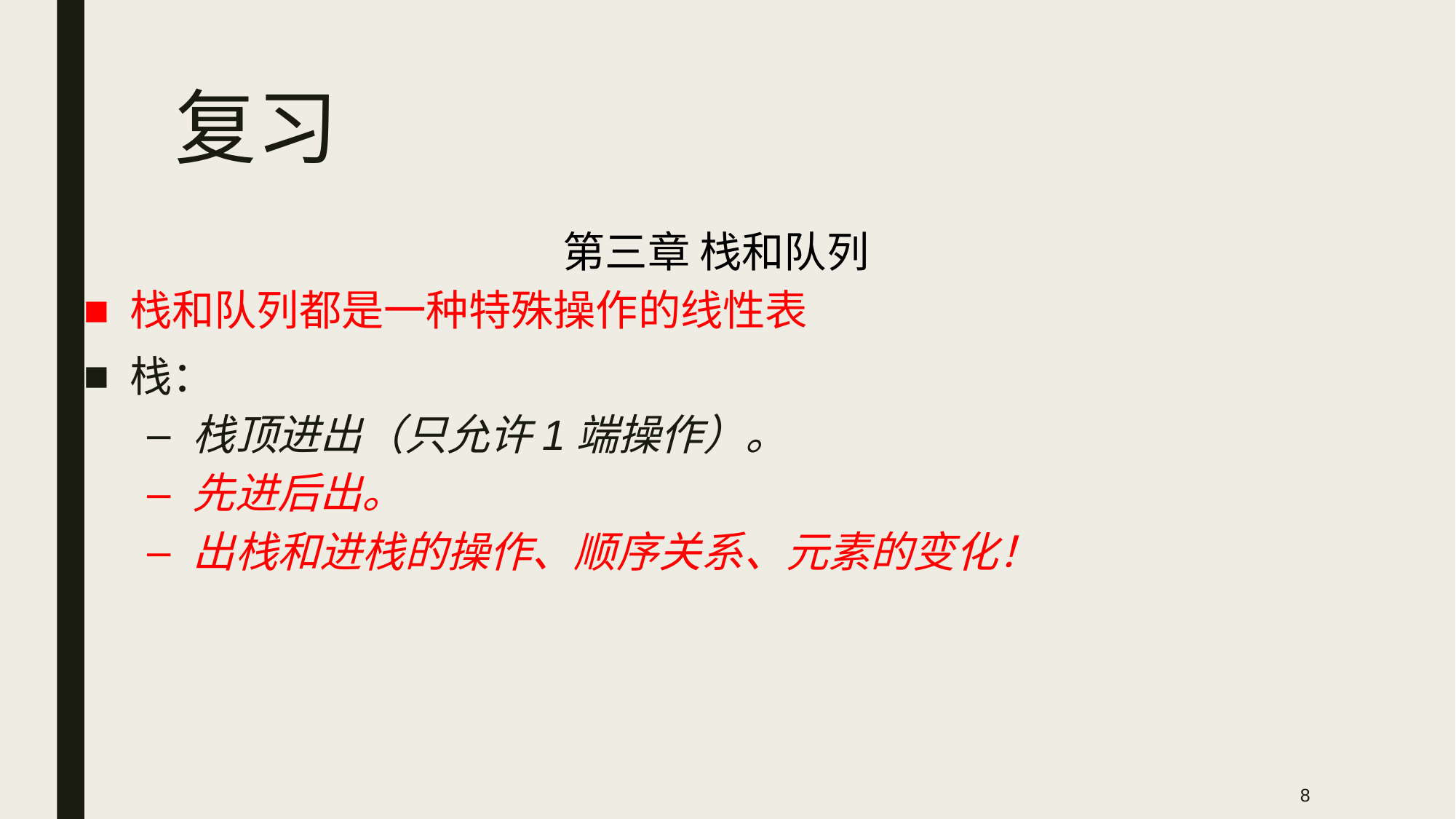

# 复习
第三章 栈和队列
栈和队列都是一种特殊操作的线性表
栈：
栈顶进出（只允许1端操作）。
先进后出。
出栈和进栈的操作、顺序关系、元素的变化！
8